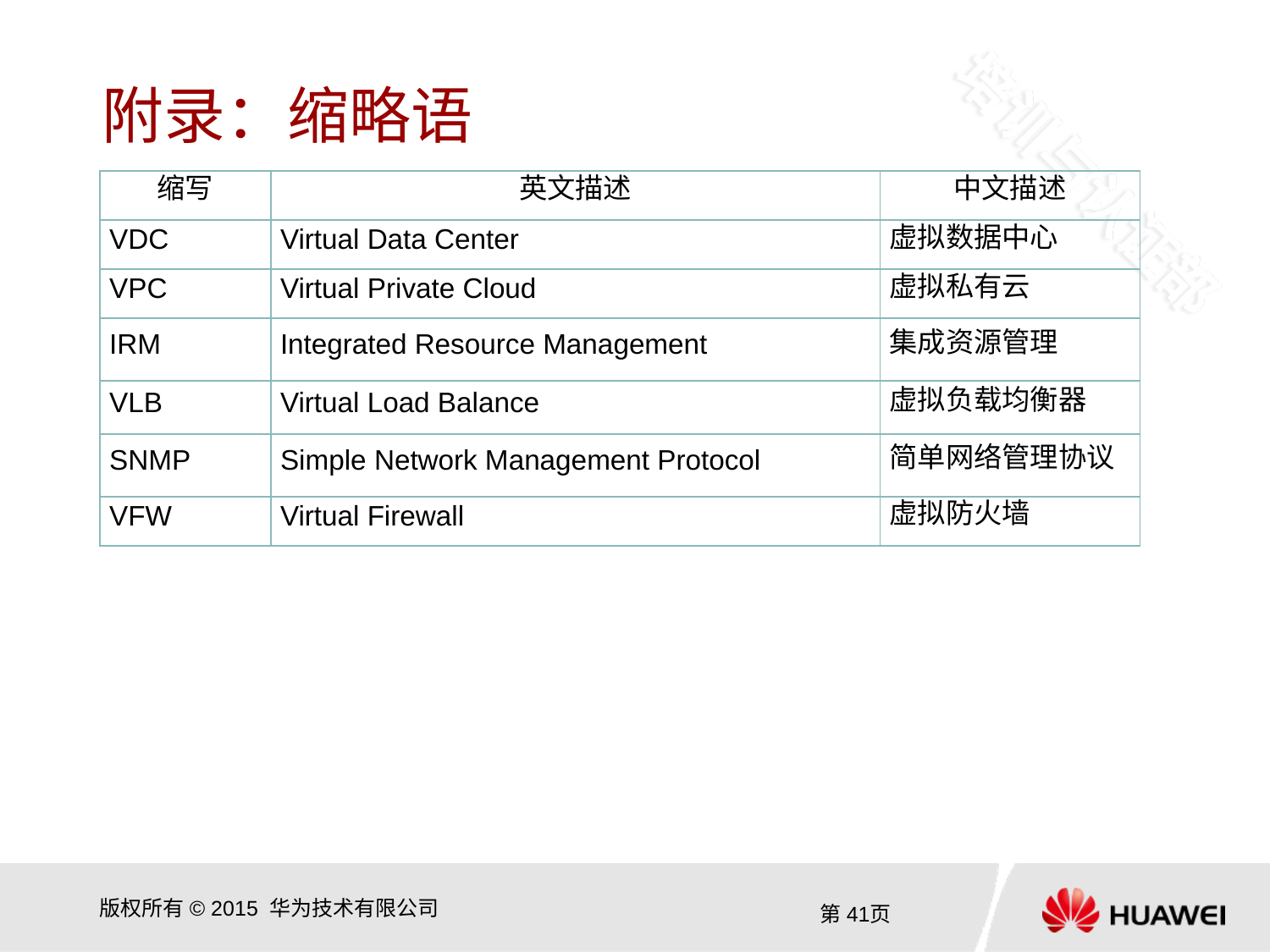

# 附录：缩略语
| 缩写 | 英文描述 | 中文描述 |
| --- | --- | --- |
| VDC | Virtual Data Center | 虚拟数据中心 |
| VPC | Virtual Private Cloud | 虚拟私有云 |
| IRM | Integrated Resource Management | 集成资源管理 |
| VLB | Virtual Load Balance | 虚拟负载均衡器 |
| SNMP | Simple Network Management Protocol | 简单网络管理协议 |
| VFW | Virtual Firewall | 虚拟防火墙 |